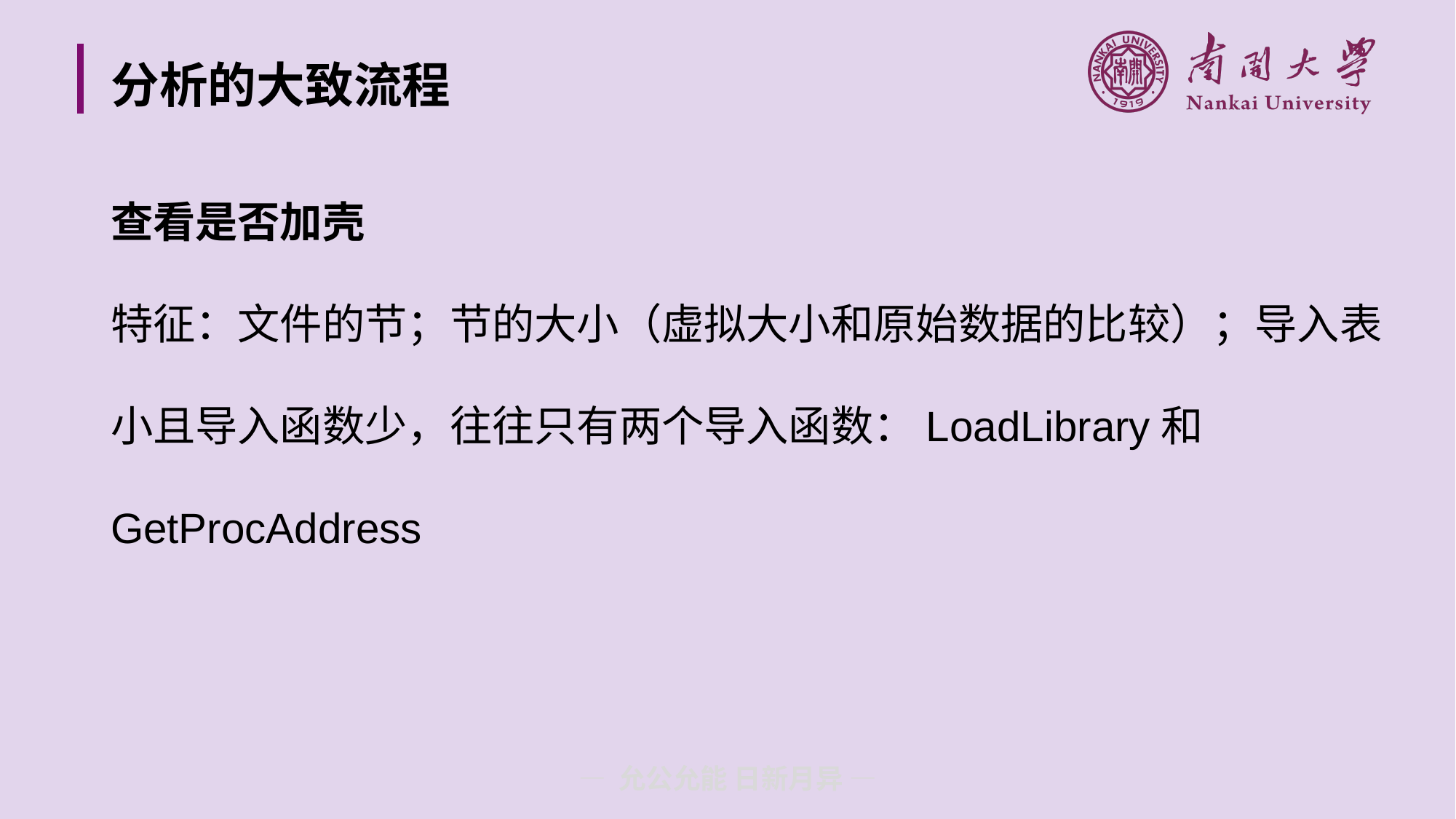

# 分析的大致流程
查看是否加壳
特征：文件的节；节的大小（虚拟大小和原始数据的比较）；导入表小且导入函数少，往往只有两个导入函数：LoadLibrary和GetProcAddress